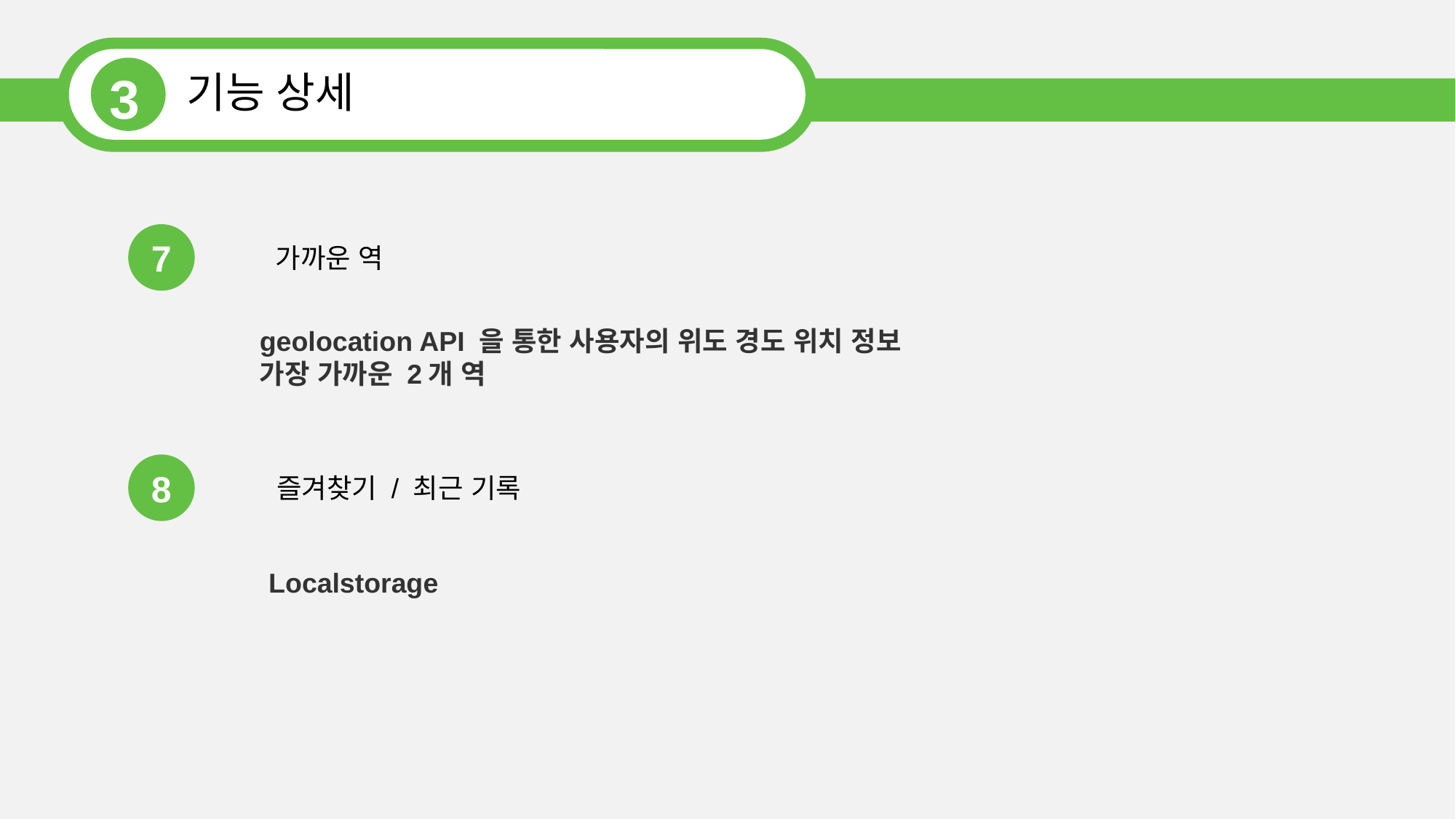

3
기능 상세

7
가까운 역
geolocation API 을 통한 사용자의 위도 경도 위치 정보
가장 가까운 2개 역
8
즐겨찾기 / 최근 기록
Localstorage